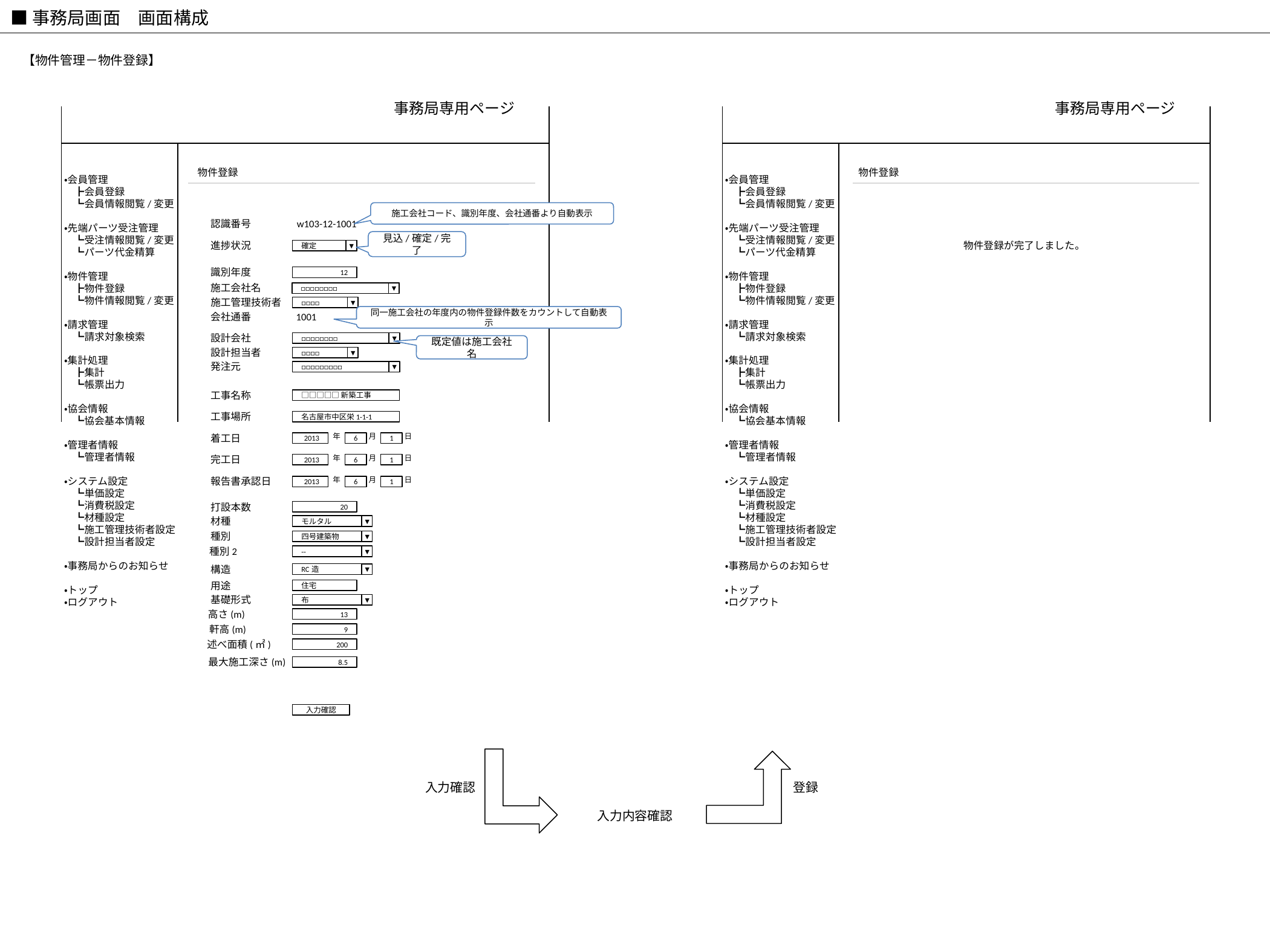

■事務局画面　画面構成
【物件管理－物件登録】
事務局専用ページ
事務局専用ページ
物件登録
物件登録
・会員管理
　┣会員登録
　┗会員情報閲覧/変更

・先端パーツ受注管理
　┗受注情報閲覧/変更
　┗パーツ代金精算

・物件管理
　┣物件登録
　┗物件情報閲覧/変更

・請求管理
　┗請求対象検索

・集計処理
　┣集計
　┗帳票出力

・協会情報
　┗協会基本情報

・管理者情報
　┗管理者情報

・システム設定
　┗単価設定
　┗消費税設定
　┗材種設定
　┗施工管理技術者設定
　┗設計担当者設定

・事務局からのお知らせ

・トップ
・ログアウト
・会員管理
　┣会員登録
　┗会員情報閲覧/変更

・先端パーツ受注管理
　┗受注情報閲覧/変更
　┗パーツ代金精算

・物件管理
　┣物件登録
　┗物件情報閲覧/変更

・請求管理
　┗請求対象検索

・集計処理
　┣集計
　┗帳票出力

・協会情報
　┗協会基本情報

・管理者情報
　┗管理者情報

・システム設定
　┗単価設定
　┗消費税設定
　┗材種設定
　┗施工管理技術者設定
　┗設計担当者設定

・事務局からのお知らせ

・トップ
・ログアウト
施工会社コード、識別年度、会社通番より自動表示
認識番号
w103-12-1001
見込/確定/完了
物件登録が完了しました。
進捗状況
確定
▼
識別年度
12
施工会社名
□□□□□□□□
▼
施工管理技術者
□□□□
▼
会社通番
1001
同一施工会社の年度内の物件登録件数をカウントして自動表示
設計会社
□□□□□□□□
▼
既定値は施工会社名
設計担当者
□□□□
▼
発注元
▼
□□□□□□□□□
工事名称
□□□□□新築工事
工事場所
名古屋市中区栄1-1-1
着工日
年
月
日
2013
6
1
完工日
年
月
日
2013
6
1
報告書承認日
年
月
日
2013
6
1
打設本数
20
材種
モルタル
▼
種別
四号建築物
▼
種別2
--
▼
構造
RC造
▼
用途
住宅
基礎形式
布
▼
高さ(m)
13
軒高(m)
9
述べ面積(㎡)
200
最大施工深さ(m)
8.5
入力確認

入力確認
登録
入力内容確認